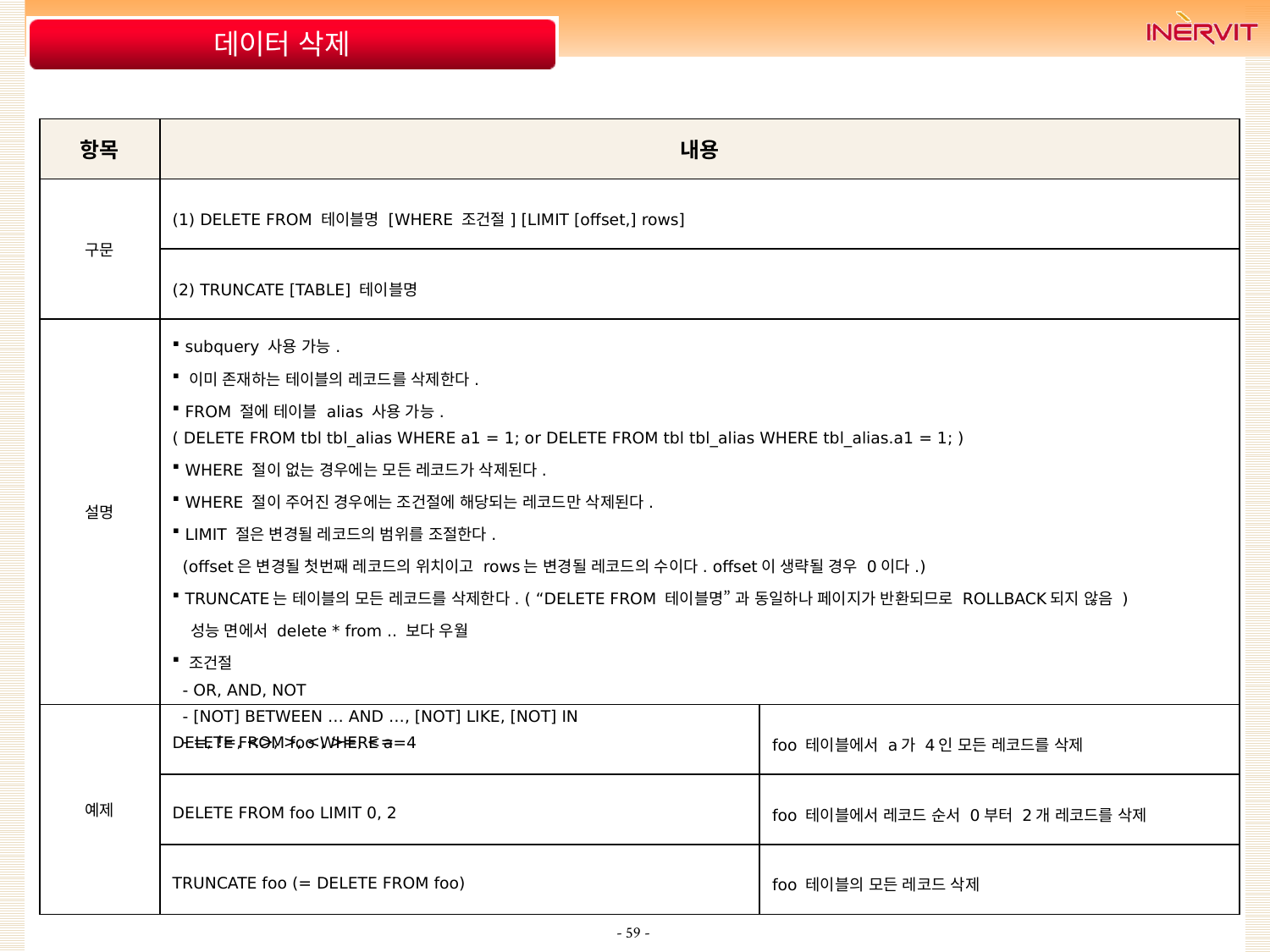

# 데이터 삭제
| 항목 | 내용 |  |
| --- | --- | --- |
| 구문 | (1) DELETE FROM 테이블명 [WHERE 조건절] [LIMIT [offset,] rows] |  |
|  | (2) TRUNCATE [TABLE] 테이블명 |  |
| 설명 | subquery 사용 가능. 이미 존재하는 테이블의 레코드를 삭제한다. FROM 절에 테이블 alias 사용 가능. ( DELETE FROM tbl tbl\_alias WHERE a1 = 1; or DELETE FROM tbl tbl\_alias WHERE tbl\_alias.a1 = 1; ) WHERE 절이 없는 경우에는 모든 레코드가 삭제된다. WHERE 절이 주어진 경우에는 조건절에 해당되는 레코드만 삭제된다. LIMIT 절은 변경될 레코드의 범위를 조절한다. (offset은 변경될 첫번째 레코드의 위치이고 rows는 변경될 레코드의 수이다. offset이 생략될 경우 0이다.) TRUNCATE는 테이블의 모든 레코드를 삭제한다. ( “DELETE FROM 테이블명” 과 동일하나 페이지가 반환되므로 ROLLBACK되지 않음 ) 성능 면에서 delete \* from .. 보다 우월 조건절 - OR, AND, NOT - [NOT] BETWEEN … AND …, [NOT] LIKE, [NOT] IN - =, !=, <>, >, <, >=, <= |  |
| 예제 | DELETE FROM foo WHERE a=4 | foo 테이블에서 a가 4인 모든 레코드를 삭제 |
|  | DELETE FROM foo LIMIT 0, 2 | foo 테이블에서 레코드 순서 0부터 2개 레코드를 삭제 |
|  | TRUNCATE foo (= DELETE FROM foo) | foo 테이블의 모든 레코드 삭제 |
- 59 -